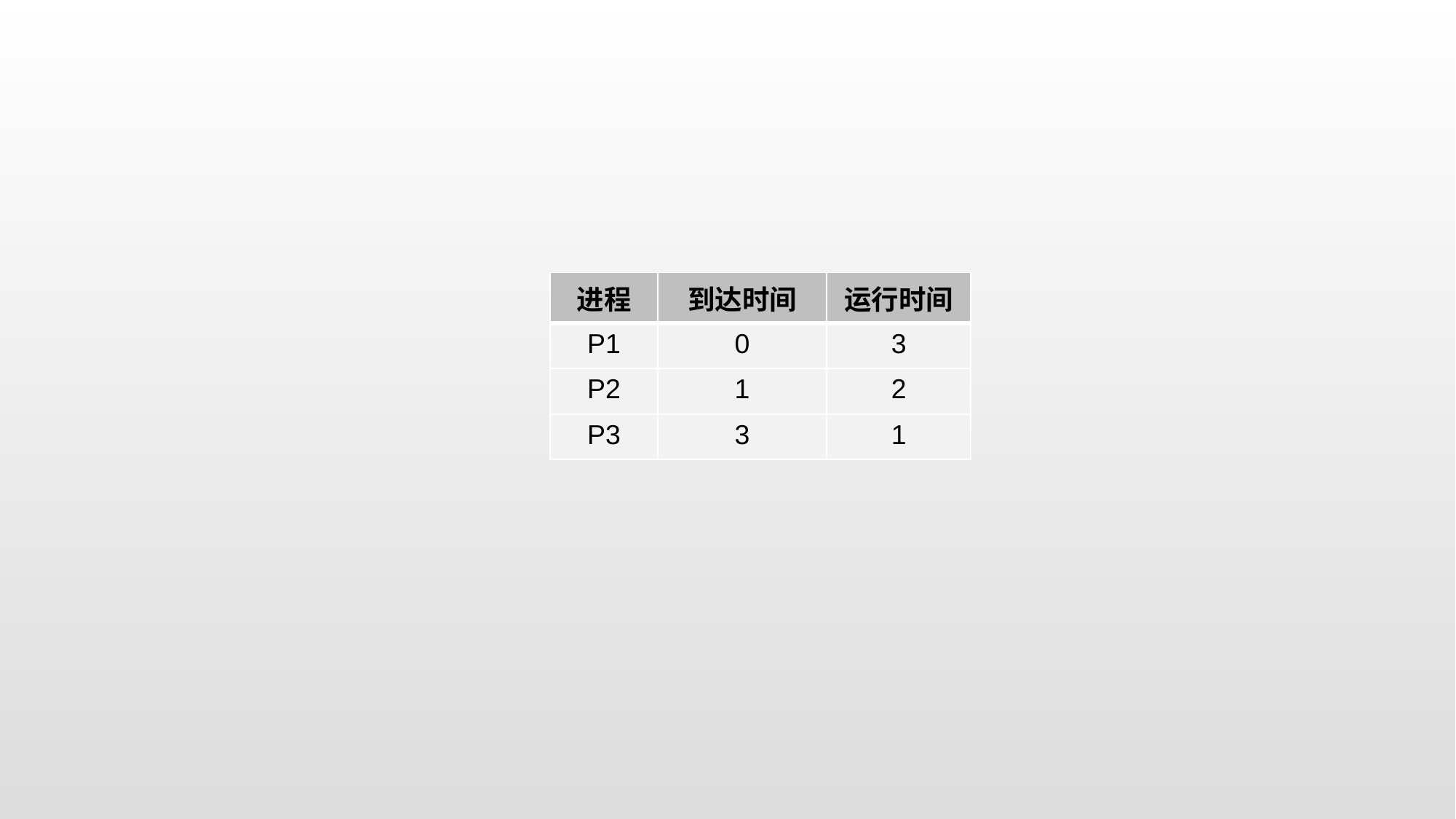

| 进程 | 到达时间 | 运行时间 |
| --- | --- | --- |
| P1 | 0 | 3 |
| P2 | 1 | 2 |
| P3 | 3 | 1 |